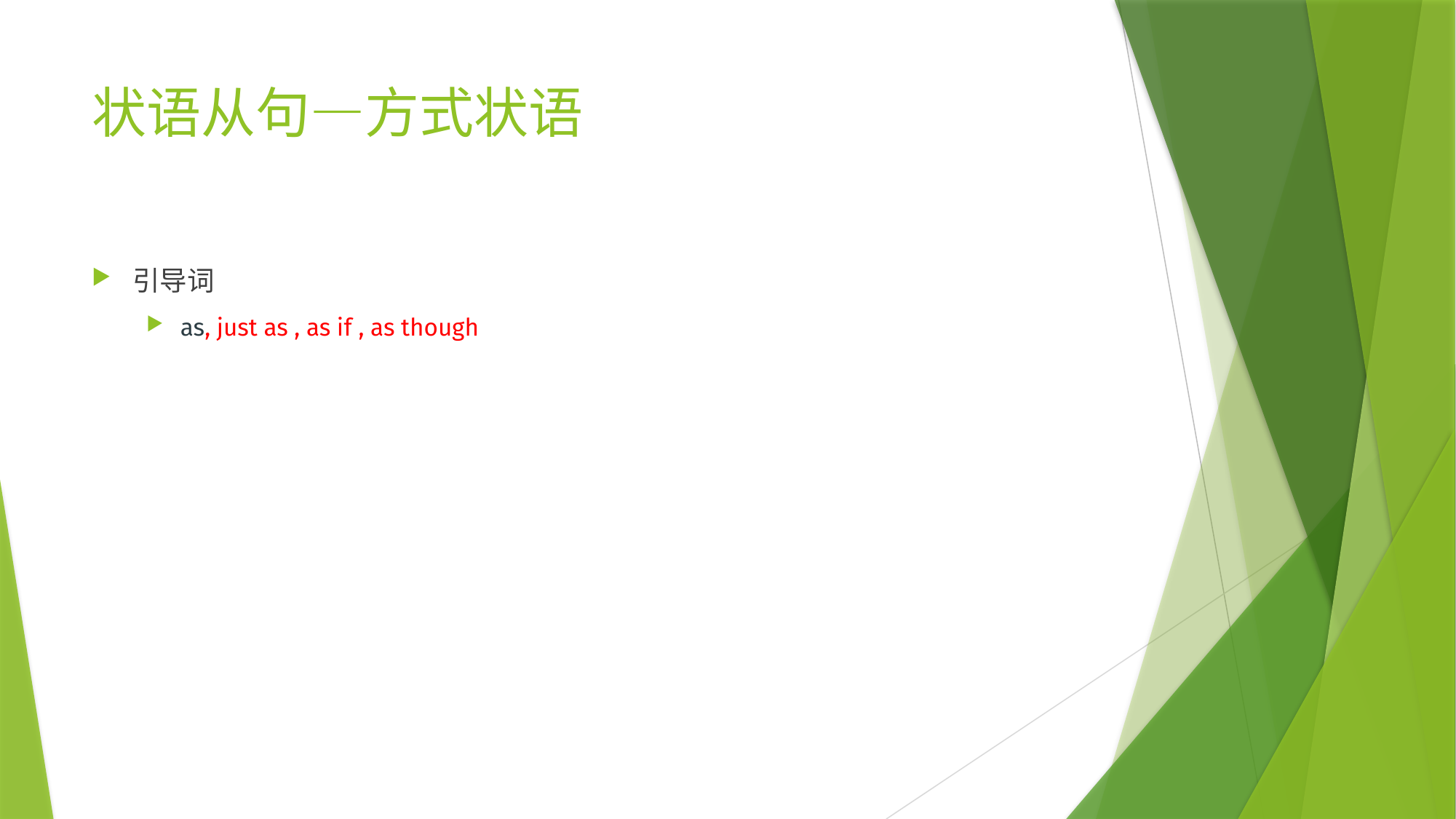

# 状语从句—方式状语
引导词
as, just as , as if , as though